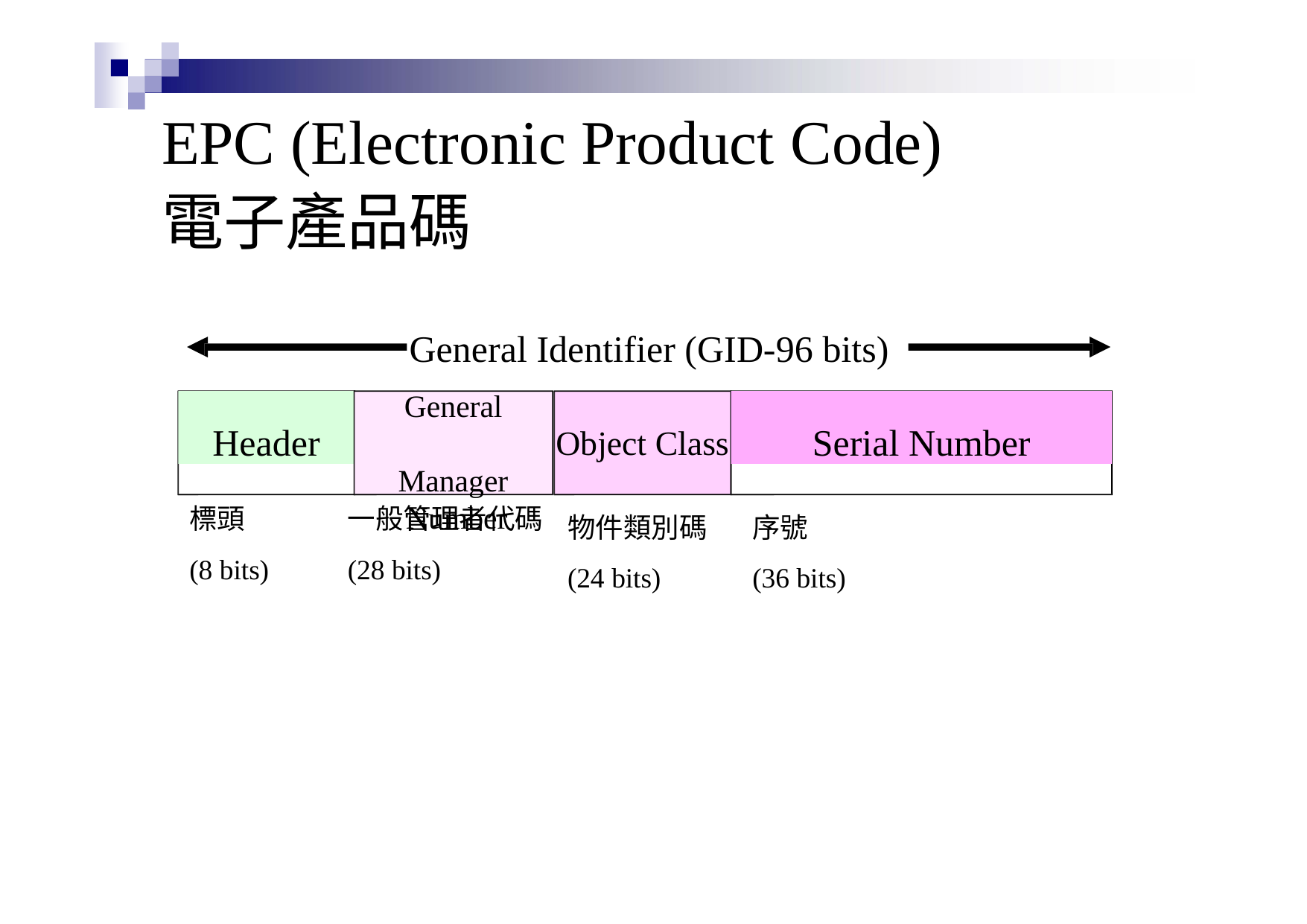

# EPC (Electronic Product Code)
電子產品碼
General Identifier (GID-96 bits)

General  Manager  Number

Header

Serial Number
Object Class
標頭
(8 bits)
一般管理者代碼
(28 bits)
物件類別碼
(24 bits)
序號
(36 bits)